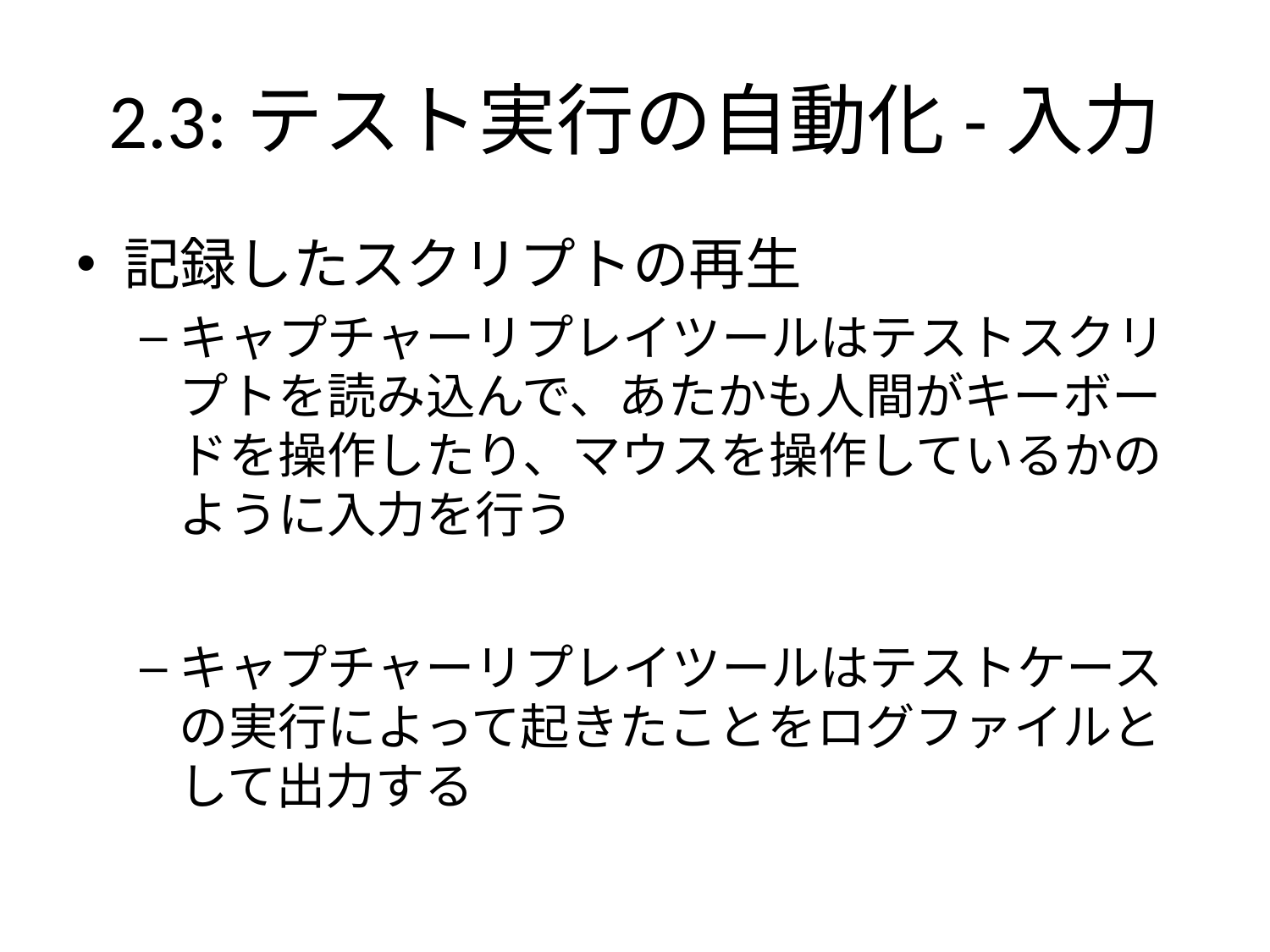

# 2.3:テスト実行の自動化-入力
記録したスクリプトの再生
キャプチャーリプレイツールはテストスクリプトを読み込んで、あたかも人間がキーボードを操作したり、マウスを操作しているかのように入力を行う

キャプチャーリプレイツールはテストケースの実行によって起きたことをログファイルとして出力する